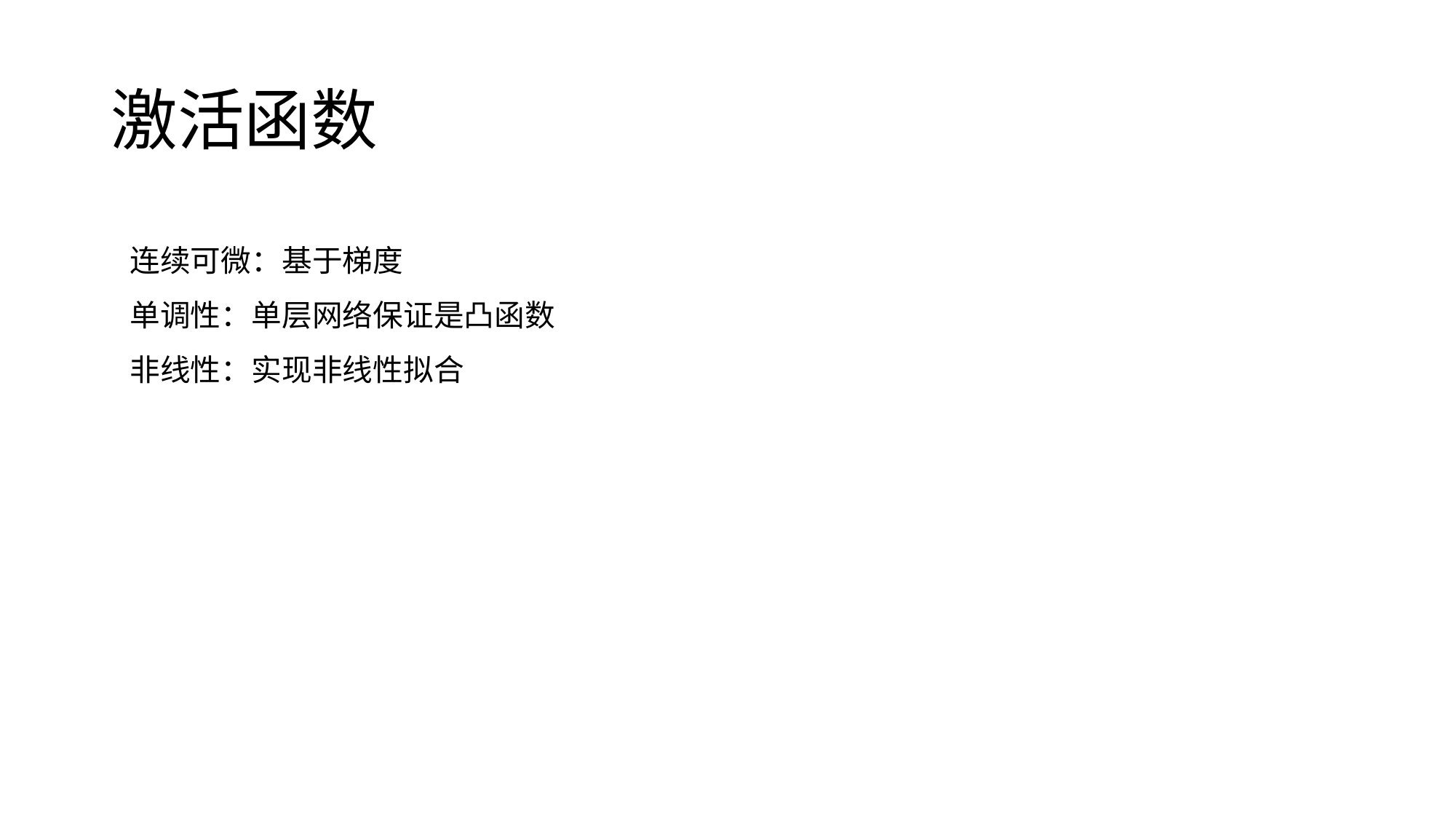

# 激活函数
连续可微：基于梯度
单调性：单层网络保证是凸函数
非线性：实现非线性拟合